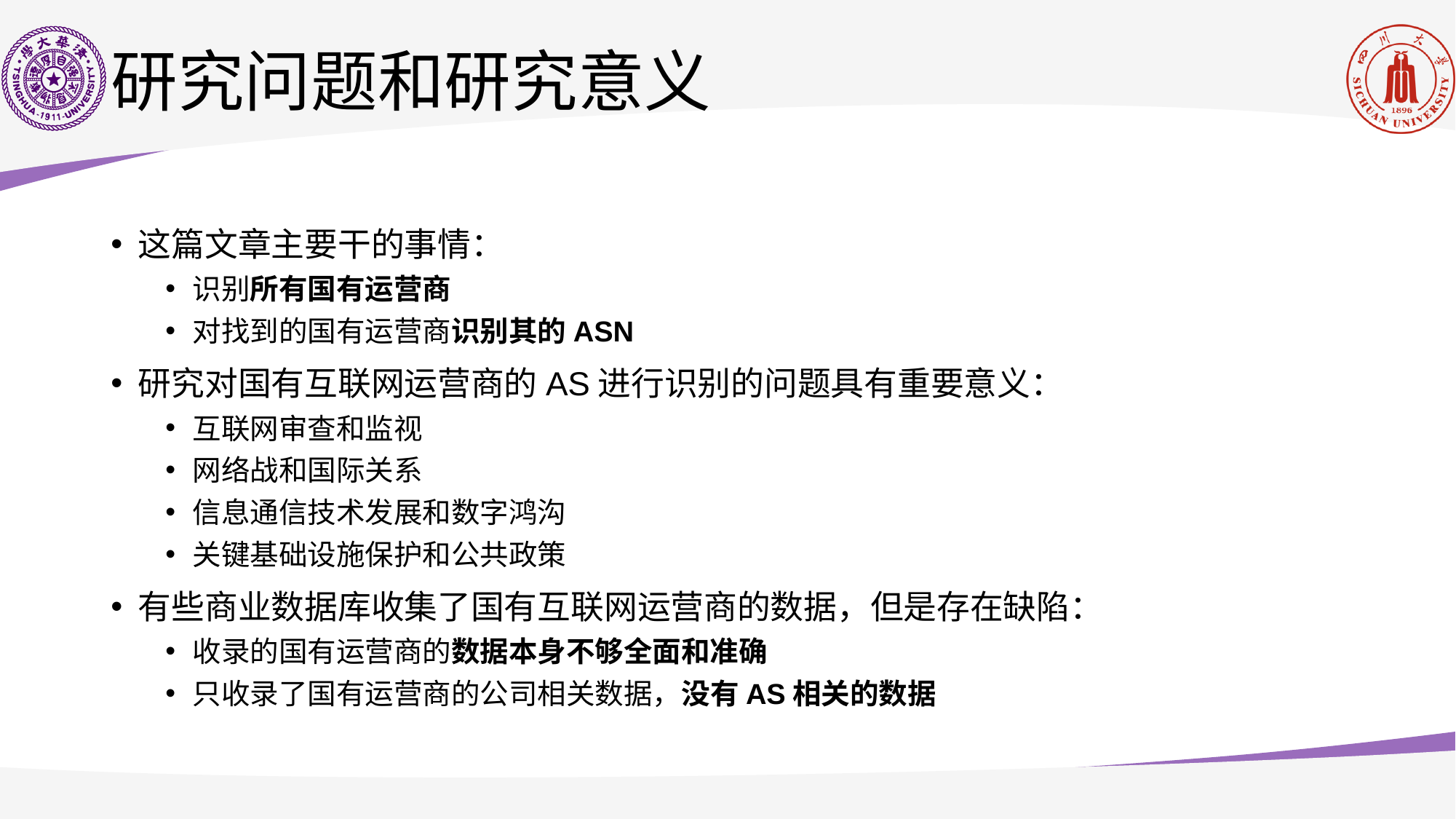

# 研究问题和研究意义
这篇文章主要干的事情：
识别所有国有运营商
对找到的国有运营商识别其的ASN
研究对国有互联网运营商的AS进行识别的问题具有重要意义：
互联网审查和监视
网络战和国际关系
信息通信技术发展和数字鸿沟
关键基础设施保护和公共政策
有些商业数据库收集了国有互联网运营商的数据，但是存在缺陷：
收录的国有运营商的数据本身不够全面和准确
只收录了国有运营商的公司相关数据，没有AS相关的数据